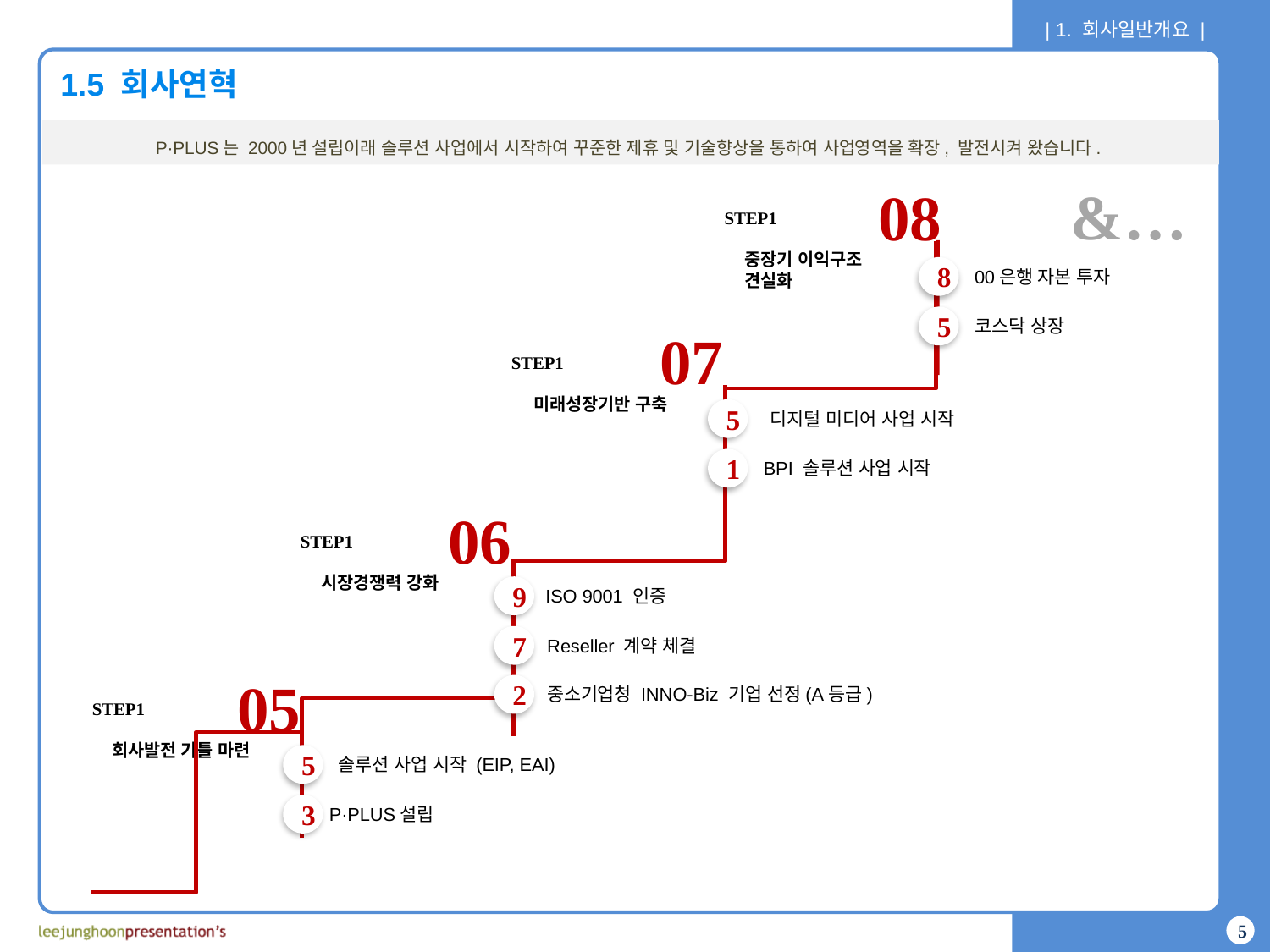

&…
08
STEP1
중장기 이익구조
견실화
8
00은행 자본 투자
5
코스닥 상장
07
STEP1
미래성장기반 구축
5
디지털 미디어 사업 시작
1
BPI 솔루션 사업 시작
06
STEP1
시장경쟁력 강화
9
ISO 9001 인증
7
Reseller 계약 체결
2
중소기업청 INNO-Biz 기업 선정(A등급)
05
STEP1
회사발전 기틀 마련
5
솔루션 사업 시작 (EIP, EAI)
3
P·PLUS설립